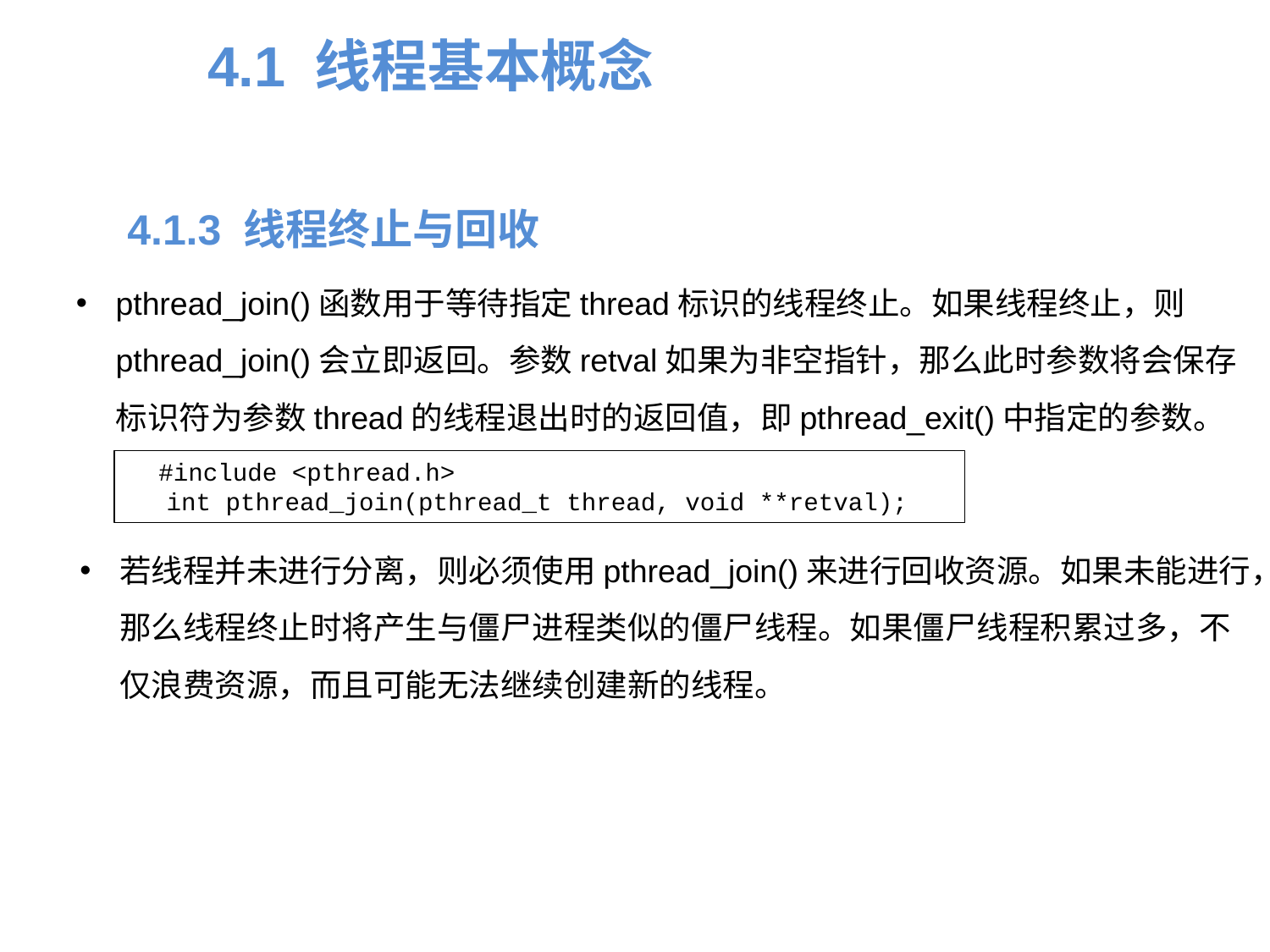

4.1 线程基本概念
4.1.3 线程终止与回收
pthread_join()函数用于等待指定thread标识的线程终止。如果线程终止，则pthread_join()会立即返回。参数retval如果为非空指针，那么此时参数将会保存标识符为参数thread的线程退出时的返回值，即pthread_exit()中指定的参数。
#include <pthread.h>
int pthread_join(pthread_t thread, void **retval);
若线程并未进行分离，则必须使用pthread_join()来进行回收资源。如果未能进行，那么线程终止时将产生与僵尸进程类似的僵尸线程。如果僵尸线程积累过多，不仅浪费资源，而且可能无法继续创建新的线程。